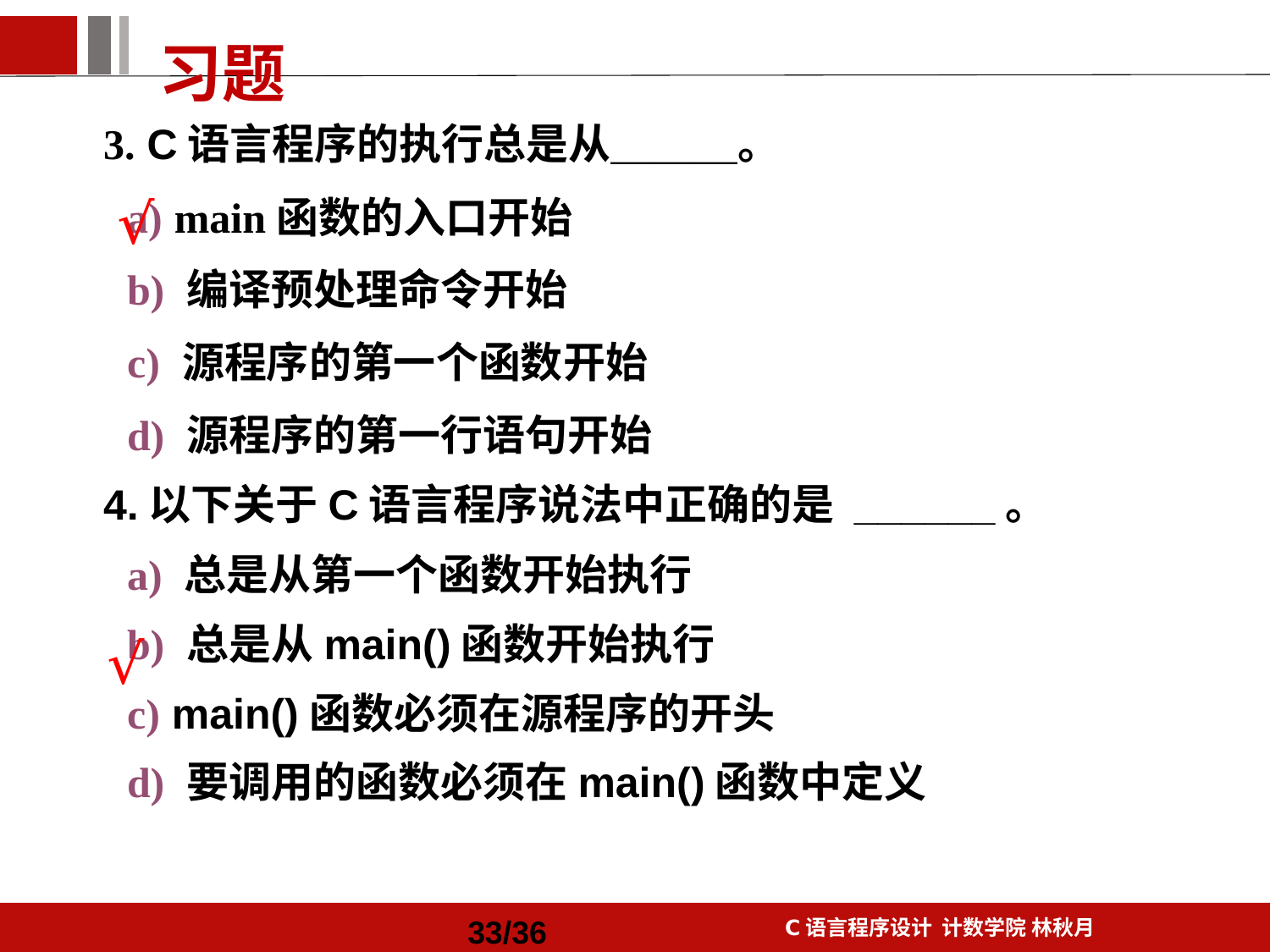

习题
3. C语言程序的执行总是从＿＿＿。
  a) main函数的入口开始
  b) 编译预处理命令开始
  c) 源程序的第一个函数开始
  d) 源程序的第一行语句开始
4.以下关于C语言程序说法中正确的是 ______。
  a) 总是从第一个函数开始执行
  b) 总是从main()函数开始执行
  c) main()函数必须在源程序的开头
  d) 要调用的函数必须在main()函数中定义

√
√